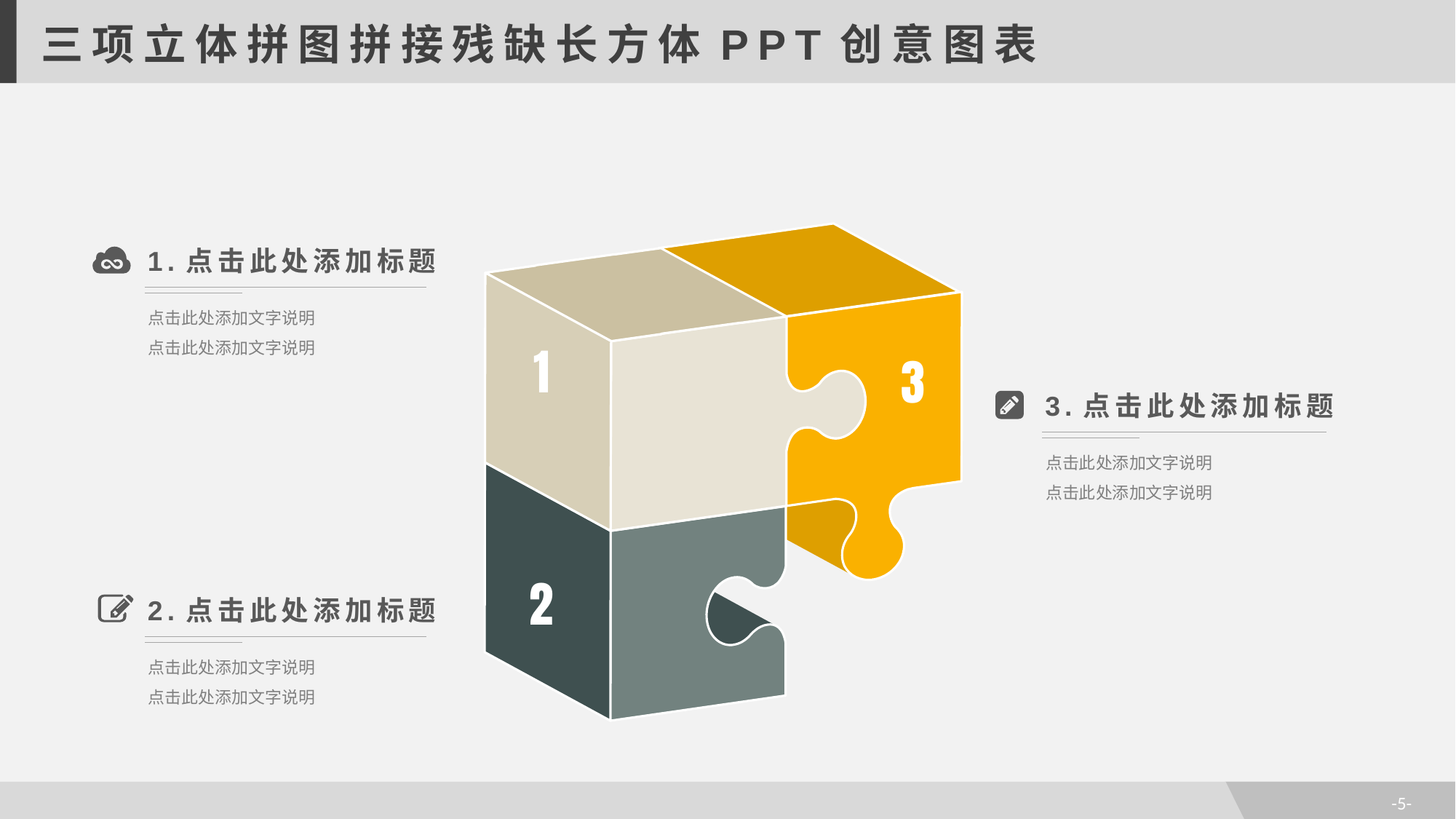

三项立体拼图拼接残缺长方体PPT创意图表

1.点击此处添加标题

点击此处添加文字说明
点击此处添加文字说明
1
3
3.点击此处添加标题

点击此处添加文字说明
点击此处添加文字说明
2
2.点击此处添加标题

点击此处添加文字说明
点击此处添加文字说明
-5-